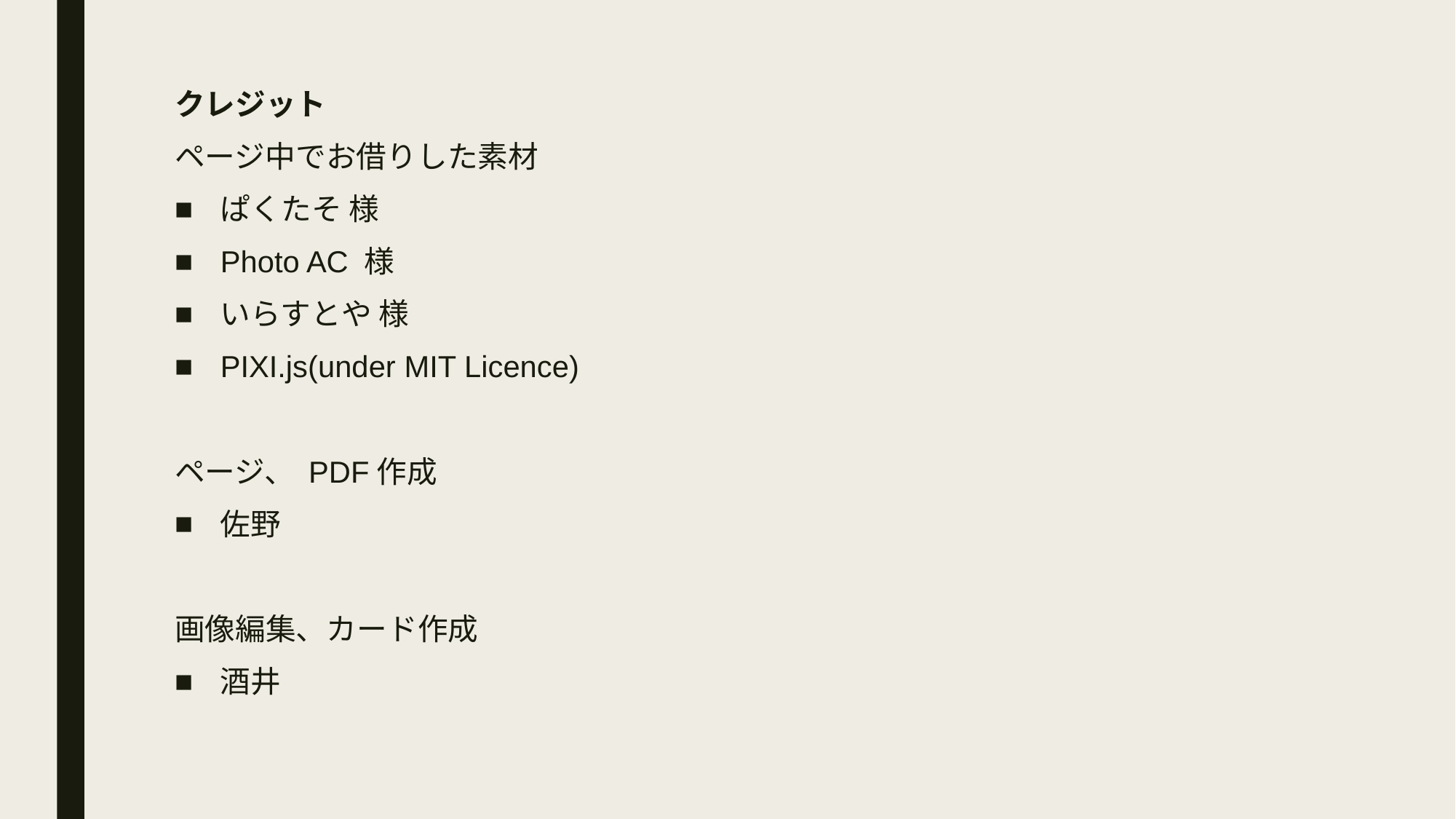

クレジット
ページ中でお借りした素材
ぱくたそ 様
Photo AC 様
いらすとや 様
PIXI.js(under MIT Licence)

ページ、 PDF作成
佐野

画像編集、カード作成
酒井